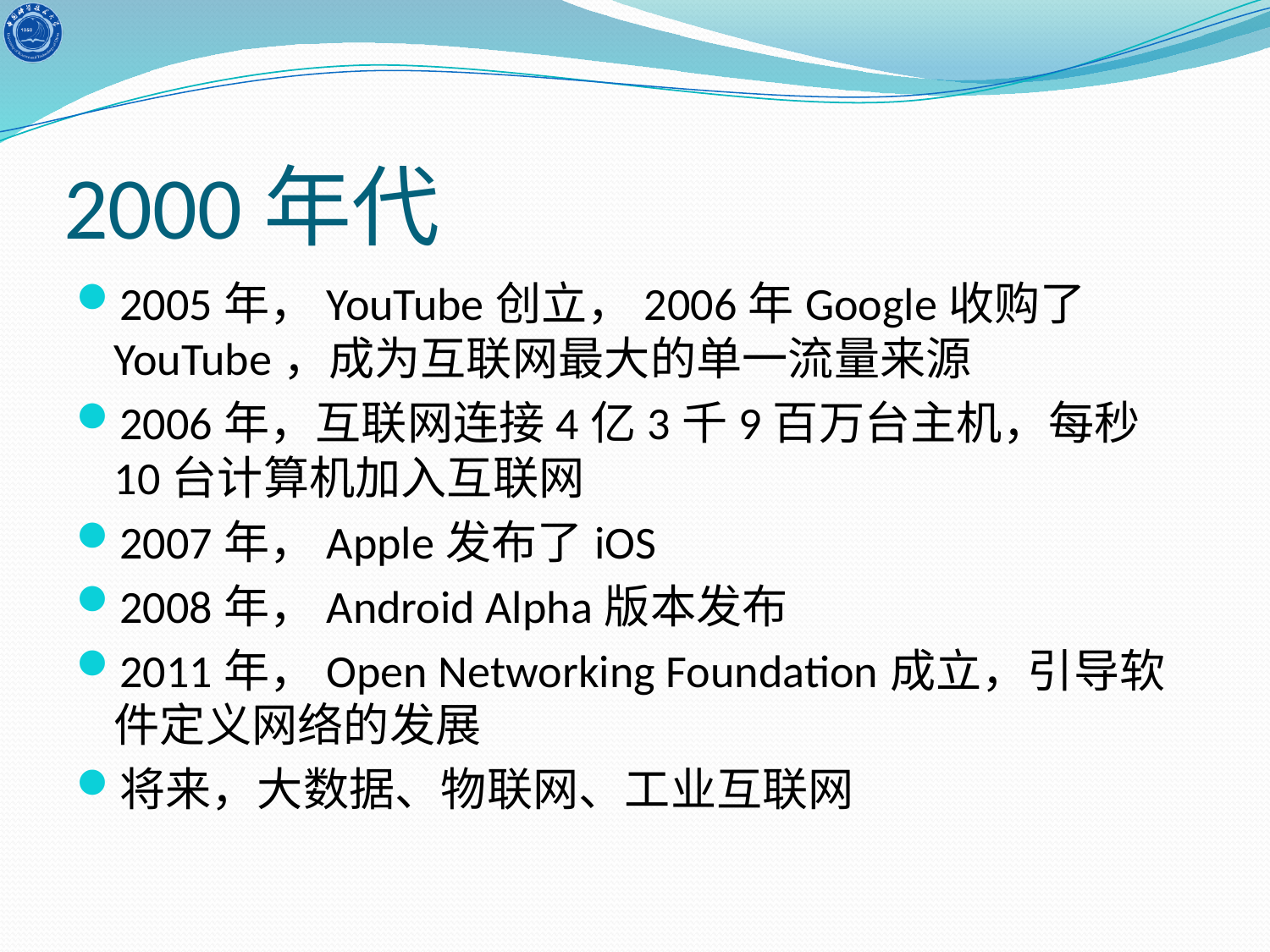

# 2000年代
2005年，YouTube创立，2006年Google收购了YouTube，成为互联网最大的单一流量来源
2006年，互联网连接4亿3千9百万台主机，每秒10台计算机加入互联网
2007年，Apple发布了iOS
2008年，Android Alpha版本发布
2011年，Open Networking Foundation成立，引导软件定义网络的发展
将来，大数据、物联网、工业互联网